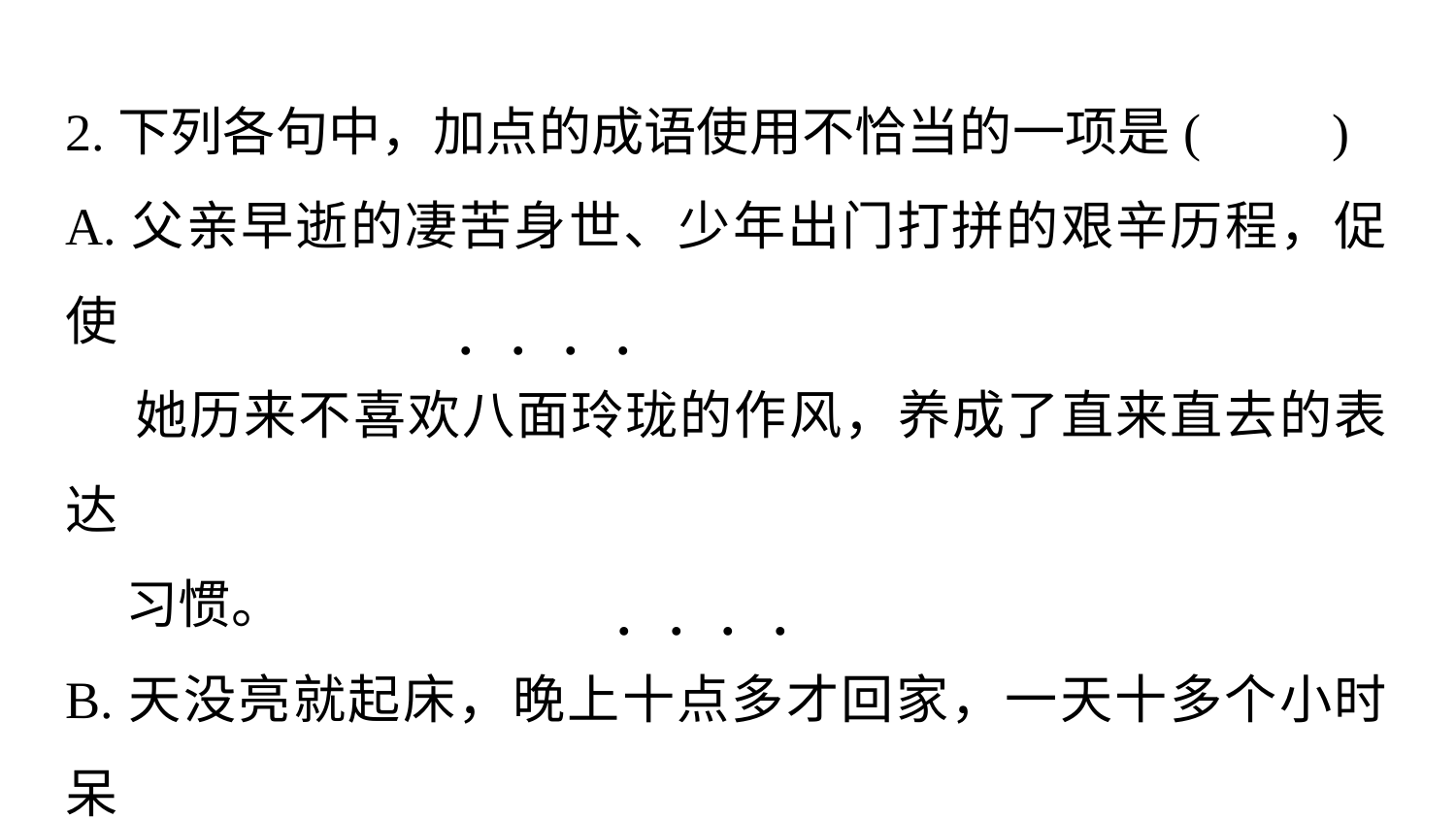

2.下列各句中，加点的成语使用不恰当的一项是(　　)
A.父亲早逝的凄苦身世、少年出门打拼的艰辛历程，促使
    她历来不喜欢八面玲珑的作风，养成了直来直去的表达
    习惯。
B.天没亮就起床，晚上十点多才回家，一天十多个小时呆
    在学校里。对于这种披星戴月式的工作状况，多数中学
    教师表示十分无奈。
.   .   .   .
.   .   .   .